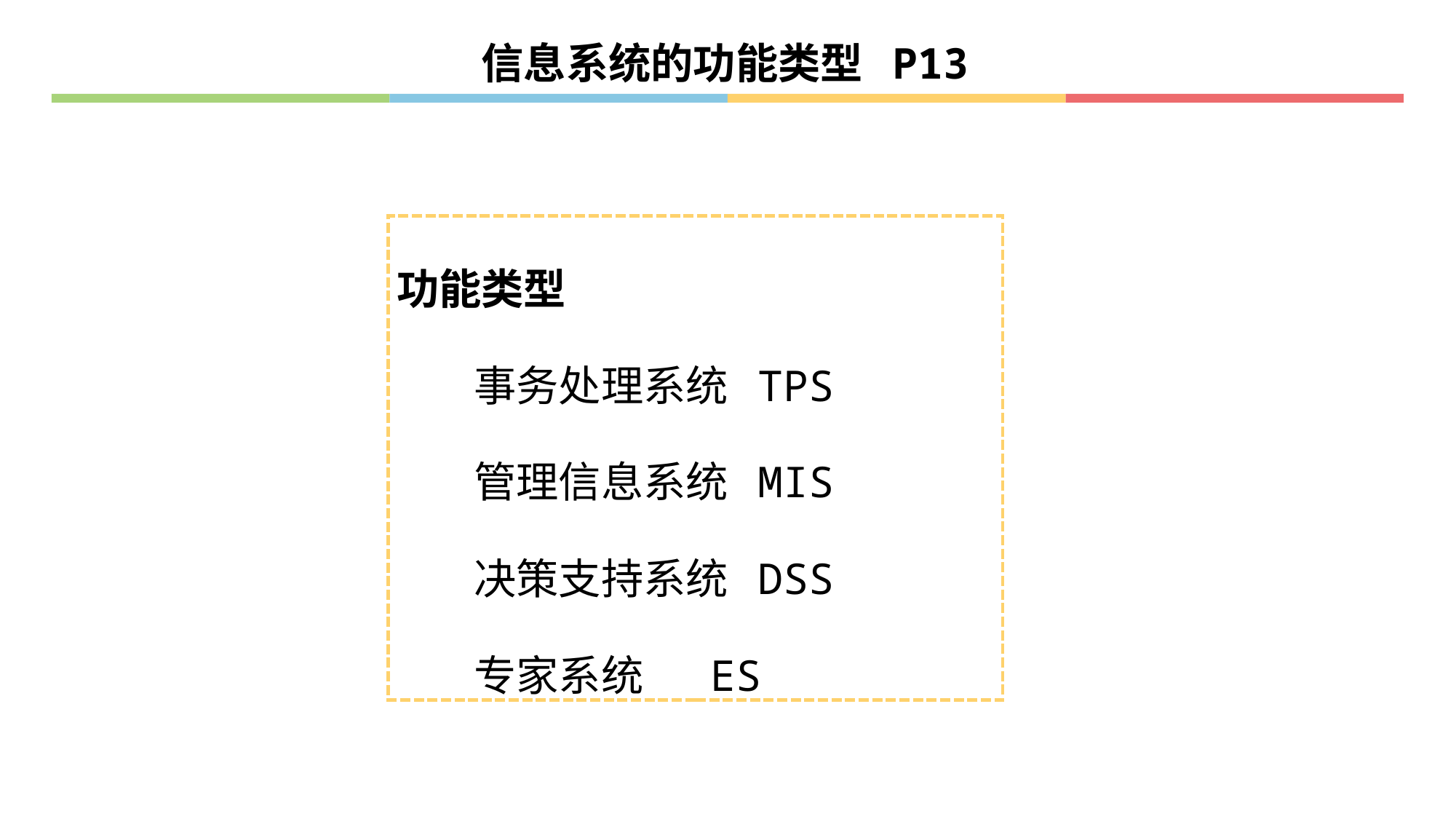

信息系统的功能类型  P13
功能类型
事务处理系统  TPS
管理信息系统  MIS
决策支持系统  DSS
专家系统      ES